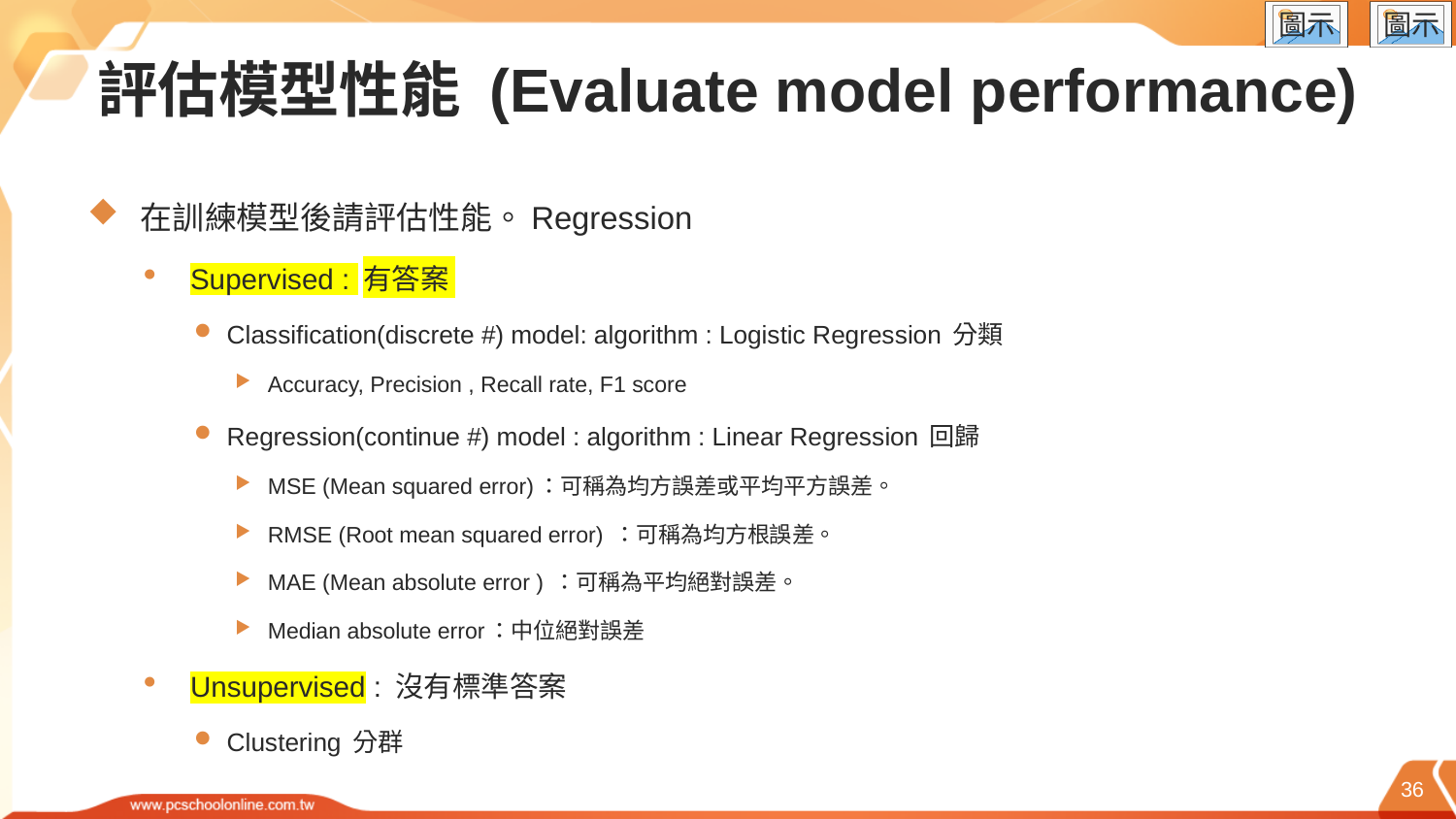

# 評估模型性能 (Evaluate model performance)
在訓練模型後請評估性能。Regression
Supervised : 有答案
Classification(discrete #) model: algorithm : Logistic Regression 分類
Accuracy, Precision , Recall rate, F1 score
Regression(continue #) model : algorithm : Linear Regression 回歸
MSE (Mean squared error)：可稱為均方誤差或平均平方誤差。
RMSE (Root mean squared error) ：可稱為均方根誤差。
MAE (Mean absolute error ) ：可稱為平均絕對誤差。
Median absolute error：中位絕對誤差
Unsupervised : 沒有標準答案
Clustering 分群
36